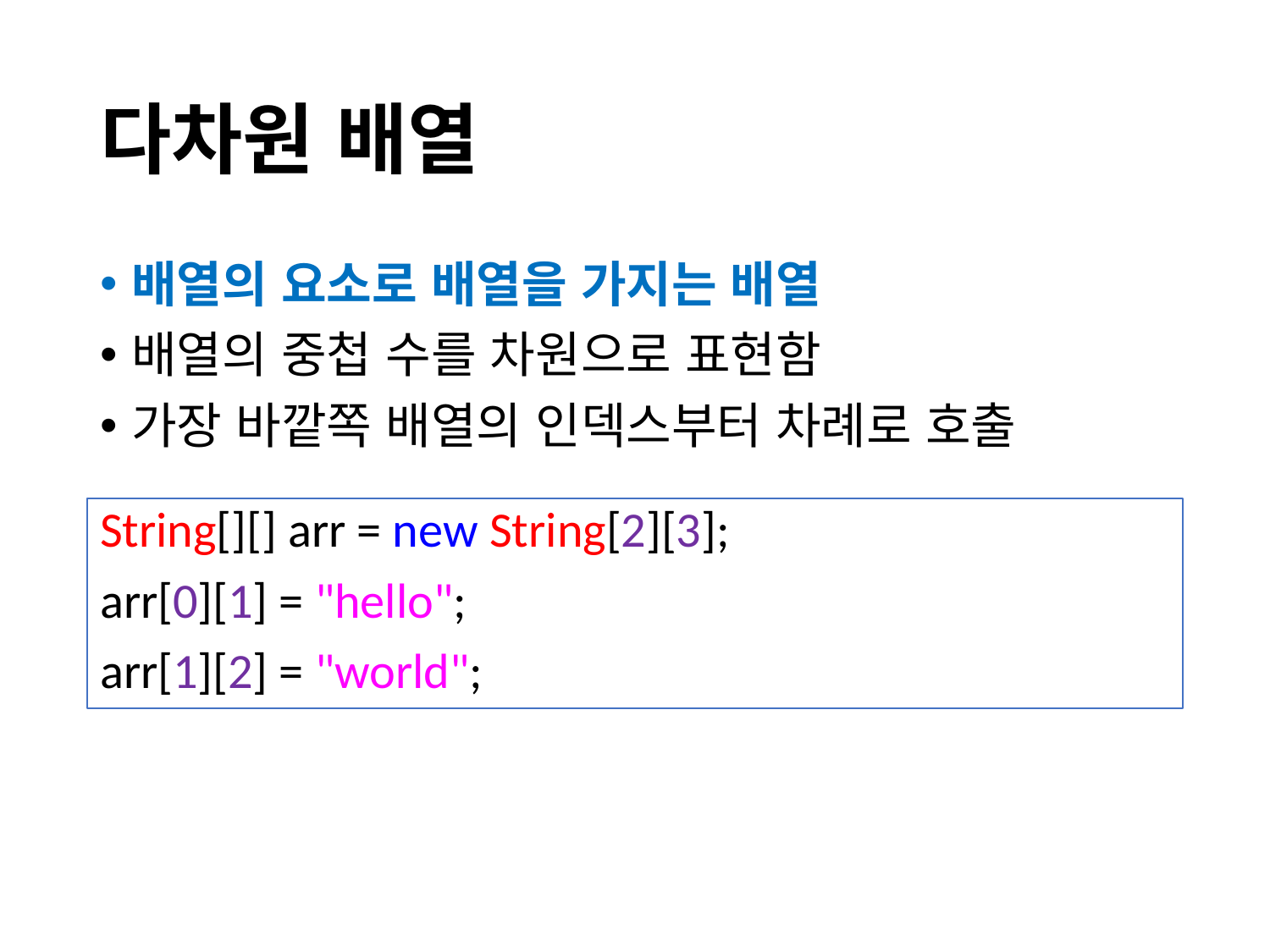

# 다차원 배열
배열의 요소로 배열을 가지는 배열
배열의 중첩 수를 차원으로 표현함
가장 바깥쪽 배열의 인덱스부터 차례로 호출
String[][] arr = new String[2][3];
arr[0][1] = "hello";
arr[1][2] = "world";